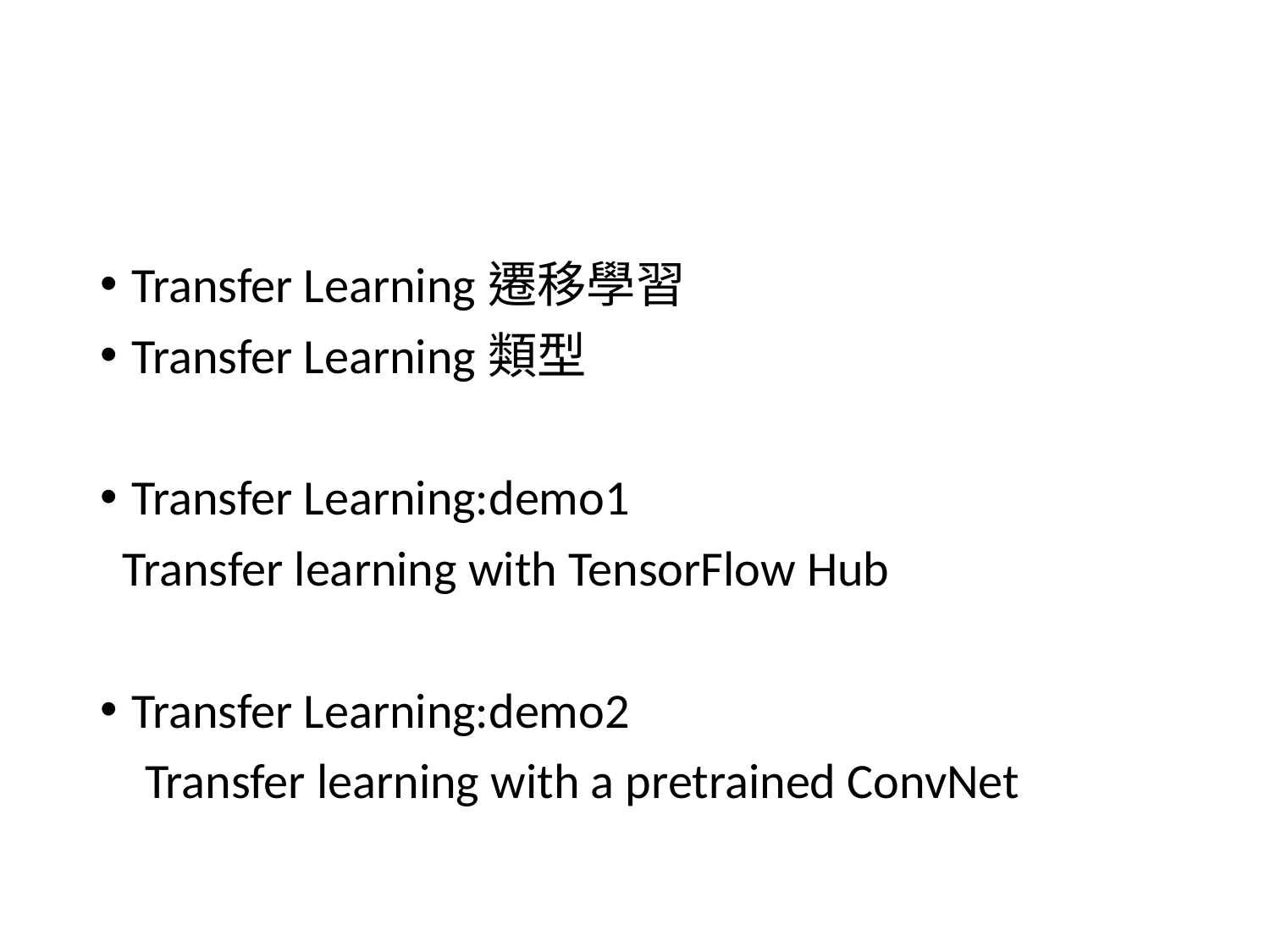

#
Transfer Learning遷移學習
Transfer Learning類型

Transfer Learning:demo1
  Transfer learning with TensorFlow Hub

Transfer Learning:demo2
    Transfer learning with a pretrained ConvNet